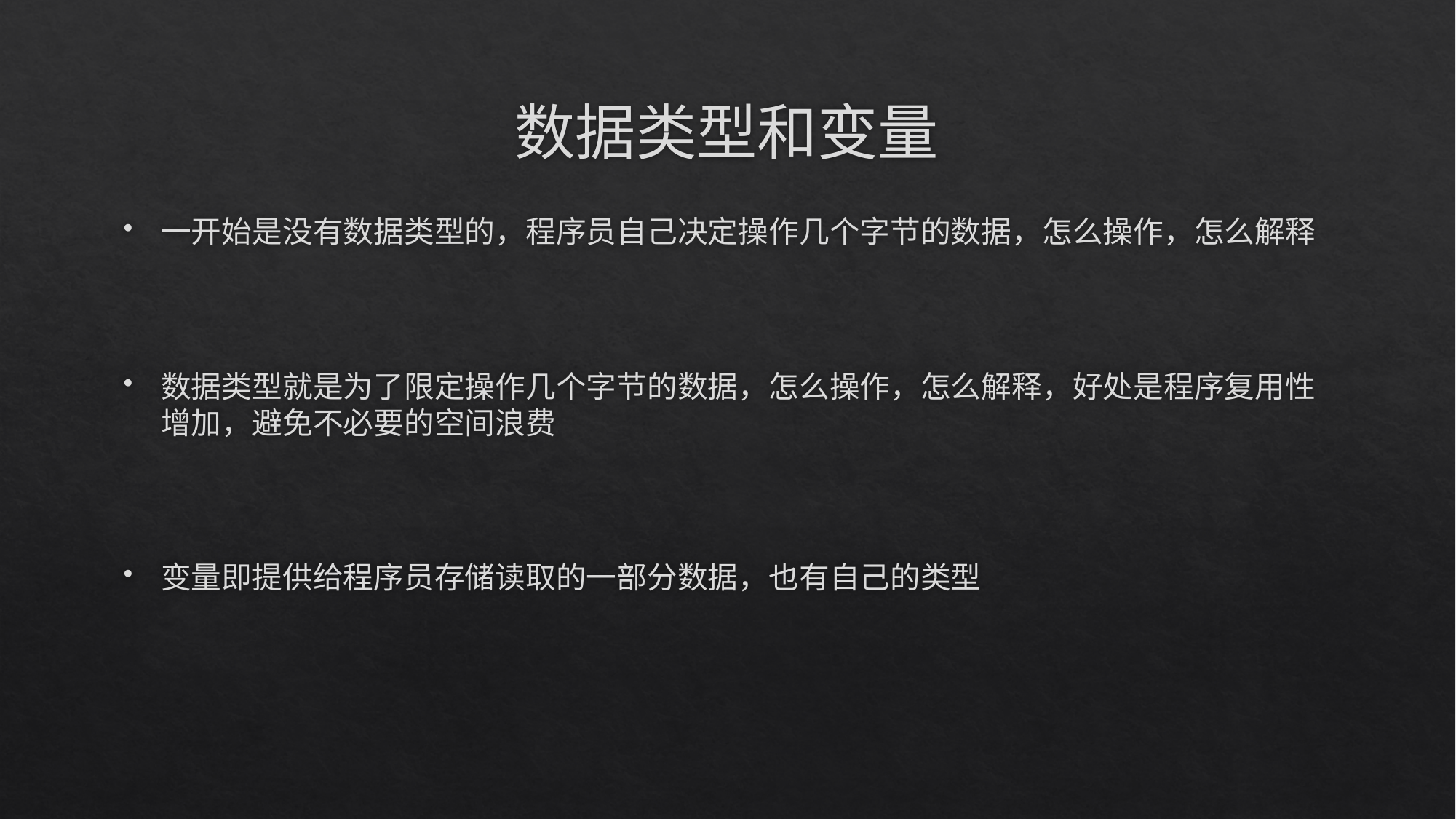

# 数据类型和变量
一开始是没有数据类型的，程序员自己决定操作几个字节的数据，怎么操作，怎么解释

数据类型就是为了限定操作几个字节的数据，怎么操作，怎么解释，好处是程序复用性增加，避免不必要的空间浪费

变量即提供给程序员存储读取的一部分数据，也有自己的类型